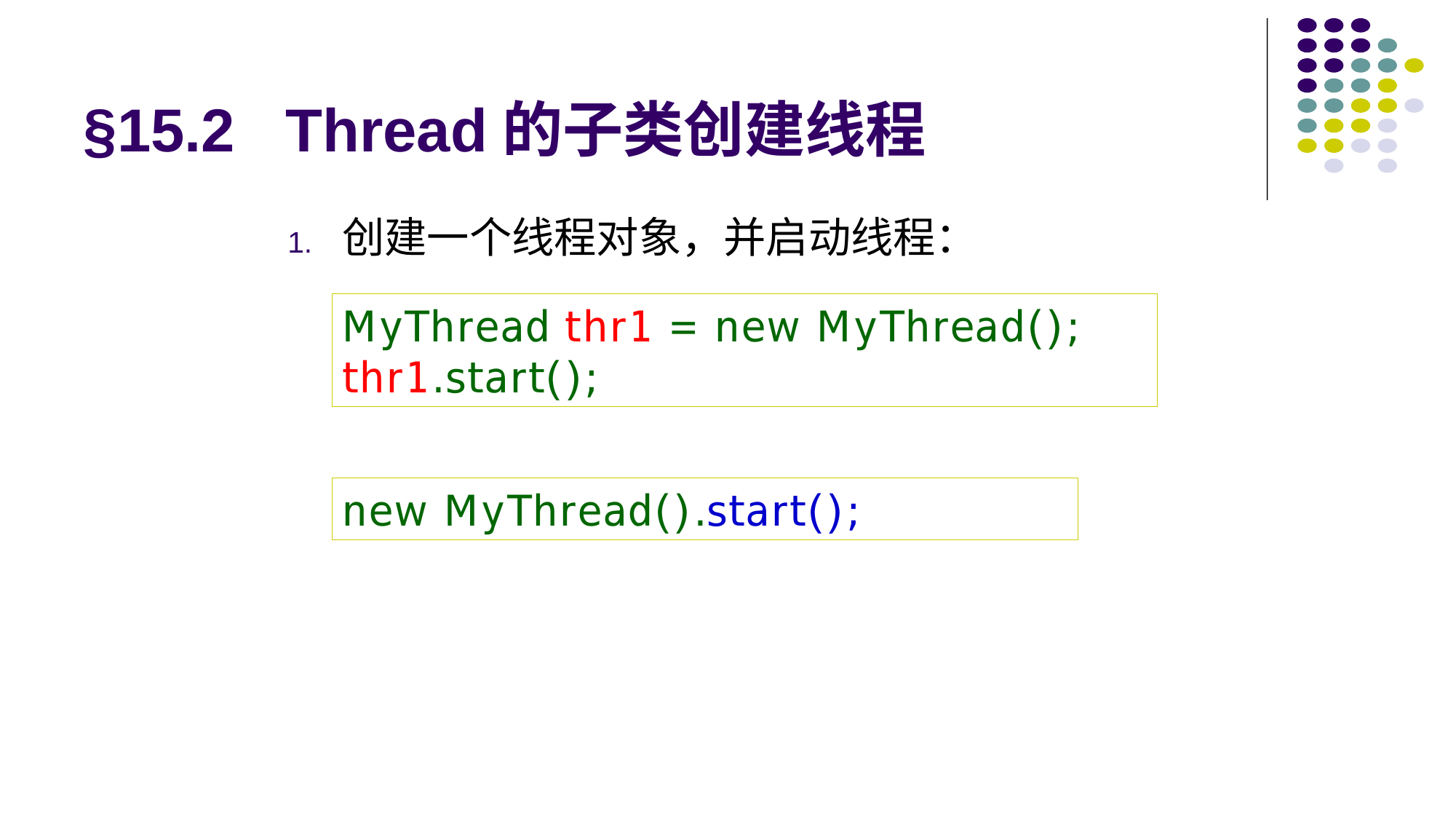

# §15.2   Thread的子类创建线程
创建一个线程对象，并启动线程：

MyThread thr1 = new MyThread();
thr1.start();
new MyThread().start();
31